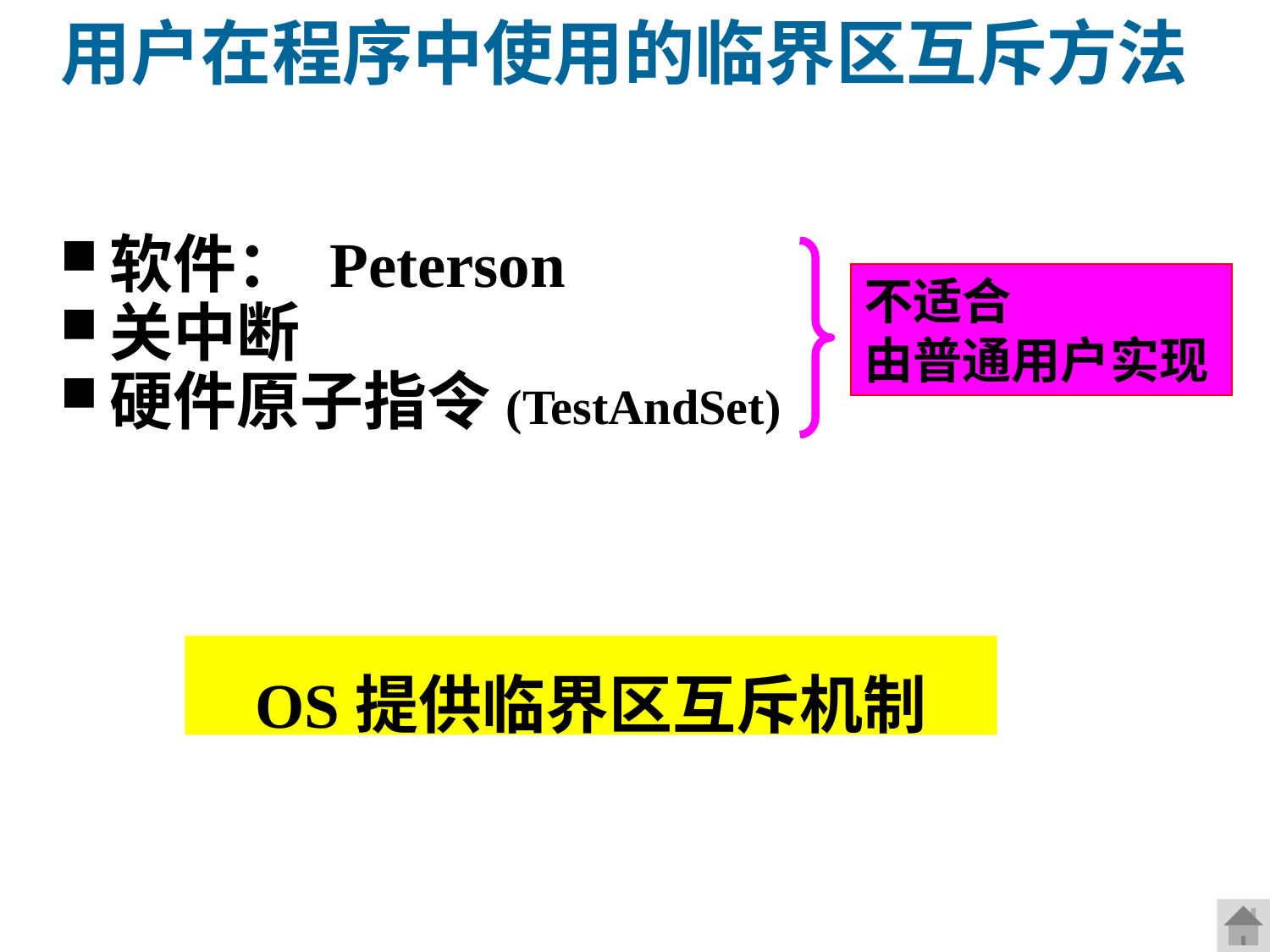

用户在程序中使用的临界区互斥方法
软件： Peterson
关中断
硬件原子指令(TestAndSet)

不适合
由普通用户实现
OS提供临界区互斥机制
2021/9/29